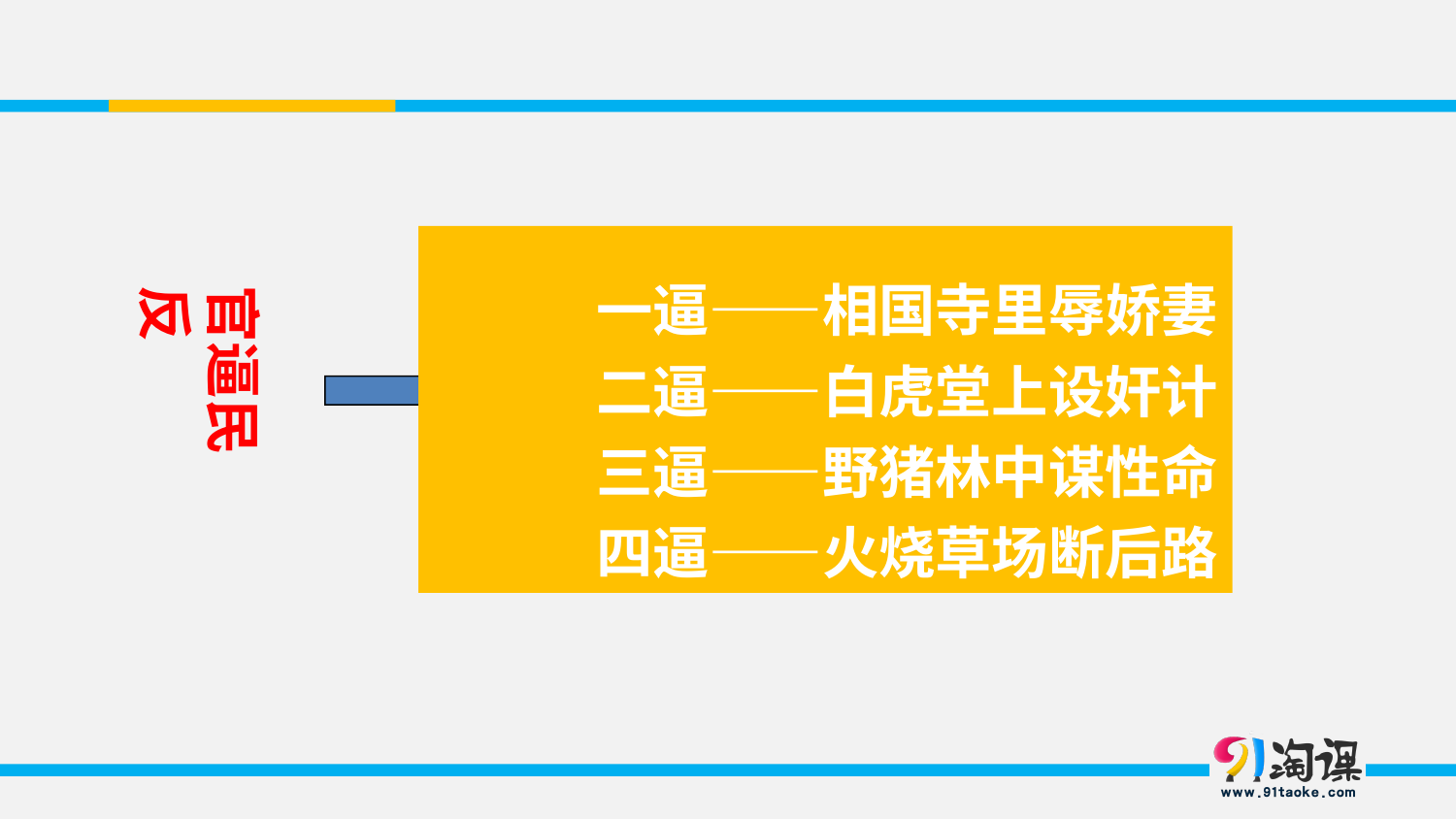

一逼——相国寺里辱娇妻
  二逼——白虎堂上设奸计
  三逼——野猪林中谋性命
  四逼——火烧草场断后路
官逼民反